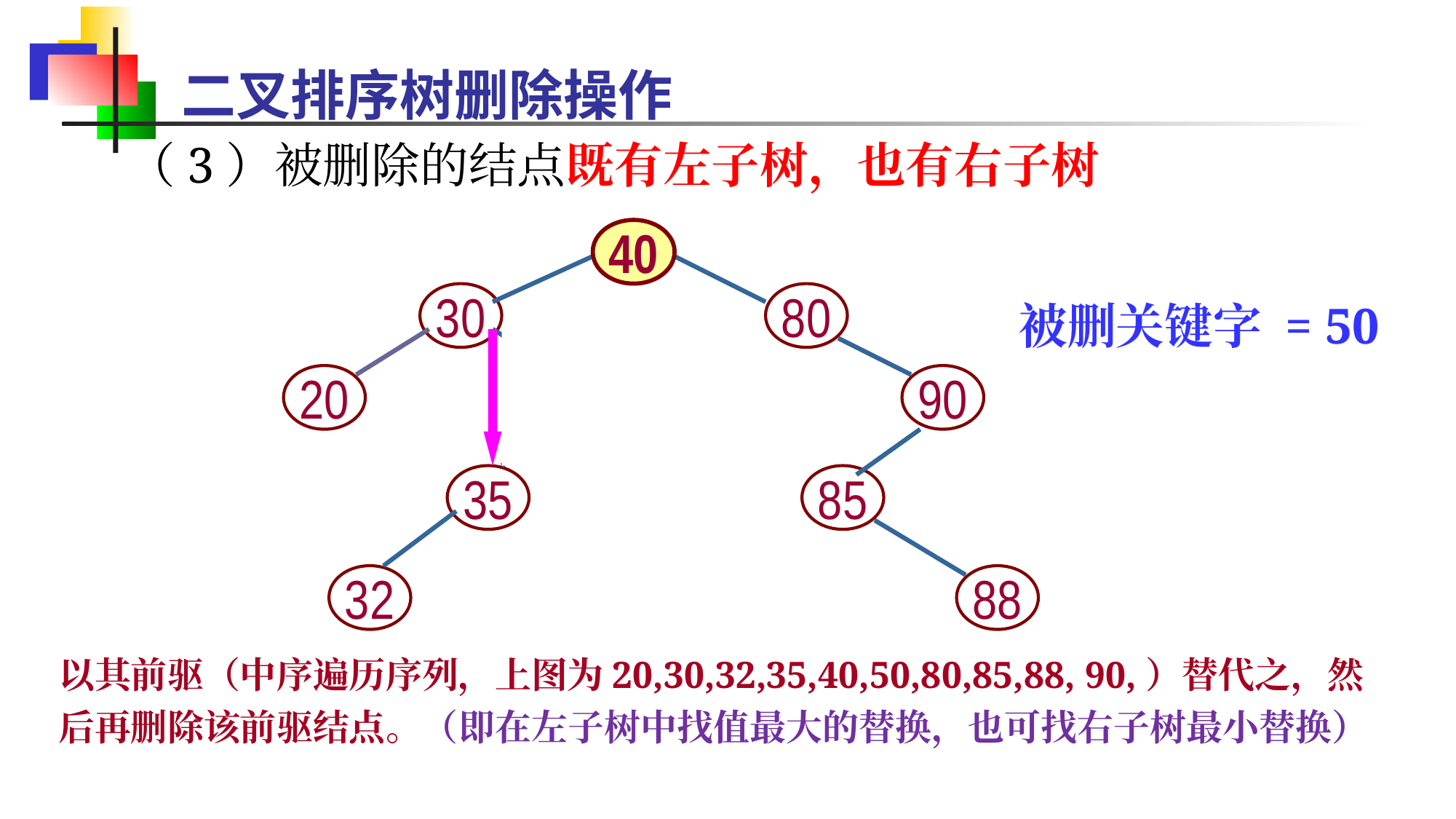

二叉排序树删除操作
（3）被删除的结点既有左子树，也有右子树
50
40

30
80
被删关键字 = 50

20
40
40
90

35
85

32
88
以其前驱（中序遍历序列，上图为20,30,32,35,40,50,80,85,88, 90,）替代之，然后再删除该前驱结点。（即在左子树中找值最大的替换，也可找右子树最小替换）